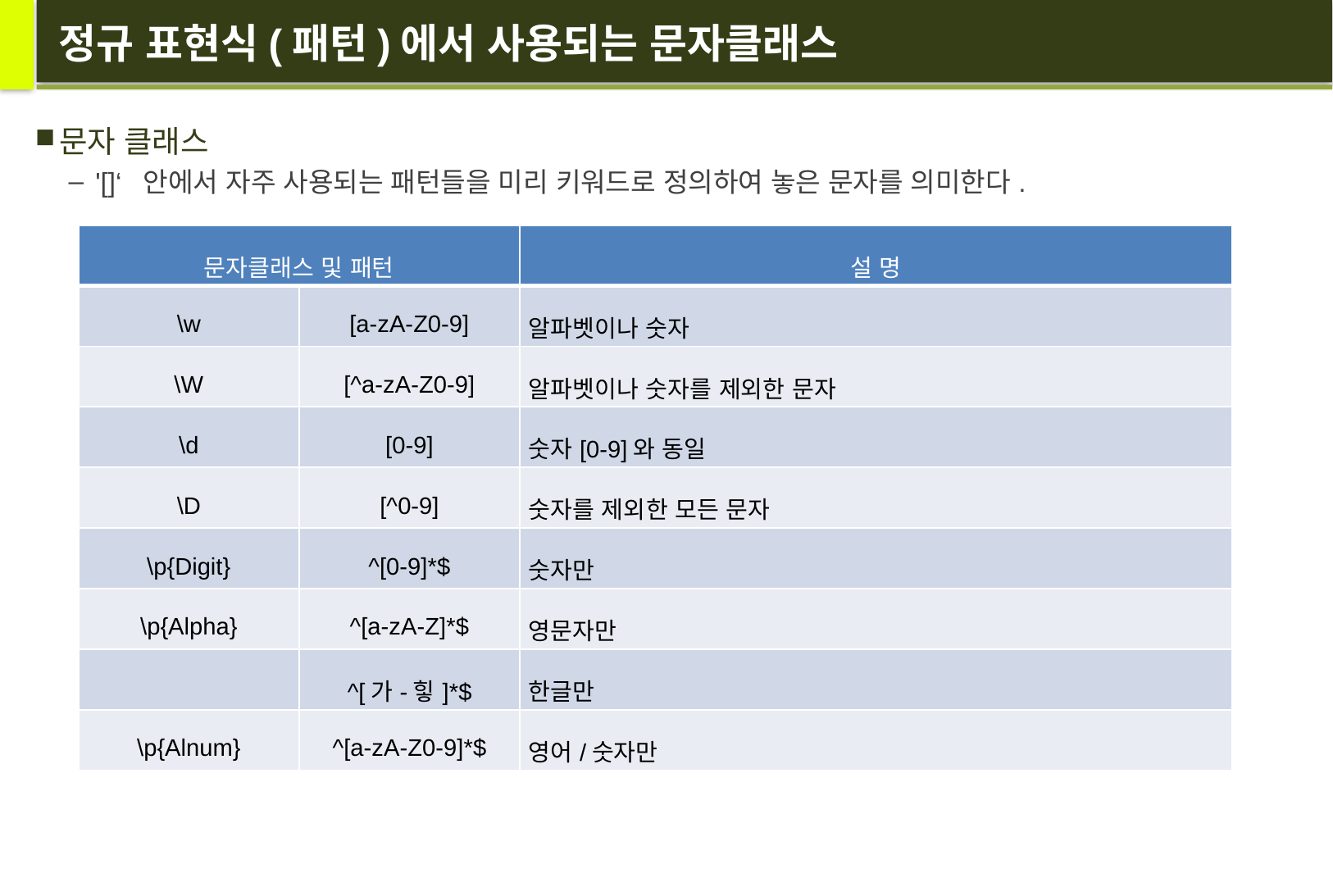

# 정규 표현식(패턴)에서 사용되는 문자클래스
문자 클래스
'[]‘  안에서 자주 사용되는 패턴들을 미리 키워드로 정의하여 놓은 문자를 의미한다.

| 문자클래스 및 패턴 |  | 설 명 |
| --- | --- | --- |
| \w | [a-zA-Z0-9] | 알파벳이나 숫자 |
| \W | [^a-zA-Z0-9] | 알파벳이나 숫자를 제외한 문자 |
| \d | [0-9] | 숫자[0-9]와 동일 |
| \D | [^0-9] | 숫자를 제외한 모든 문자 |
| \p{Digit} | ^[0-9]\*$ | 숫자만 |
| \p{Alpha} | ^[a-zA-Z]\*$ | 영문자만 |
|  | ^[가-힣]\*$ | 한글만 |
| \p{Alnum} | ^[a-zA-Z0-9]\*$ | 영어/숫자만 |